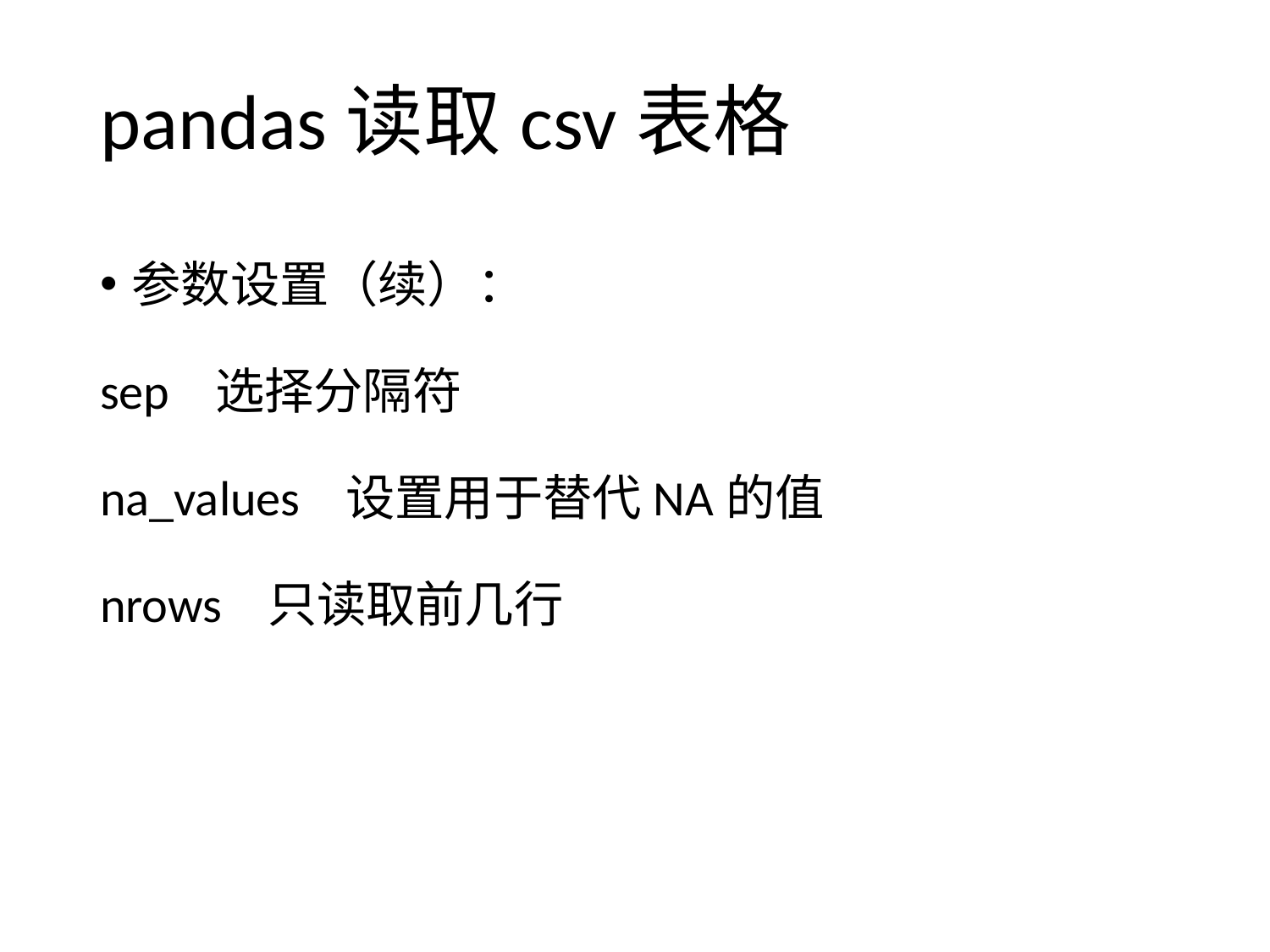

# pandas读取csv表格
参数设置（续）：
sep   选择分隔符
na_values   设置用于替代NA的值
nrows   只读取前几行